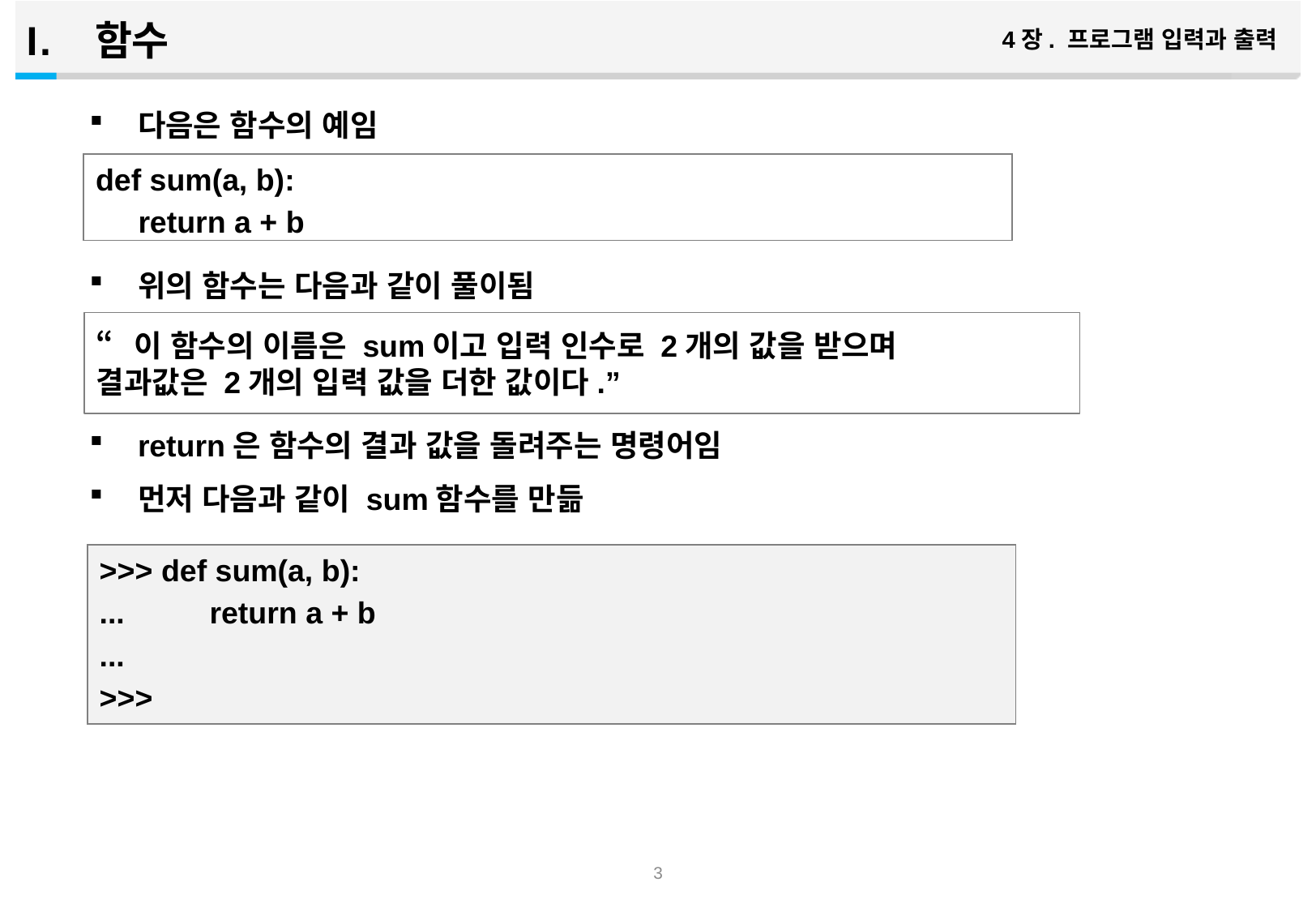

함수
4장. 프로그램 입력과 출력
다음은 함수의 예임

위의 함수는 다음과 같이 풀이됨

return은 함수의 결과 값을 돌려주는 명령어임
먼저 다음과 같이 sum함수를 만듦
def sum(a, b):
     return a + b

“이 함수의 이름은 sum이고 입력 인수로 2개의 값을 받으며               결과값은 2개의 입력 값을 더한 값이다.”
>>> def sum(a, b):
...          return a + b
...
>>>

3